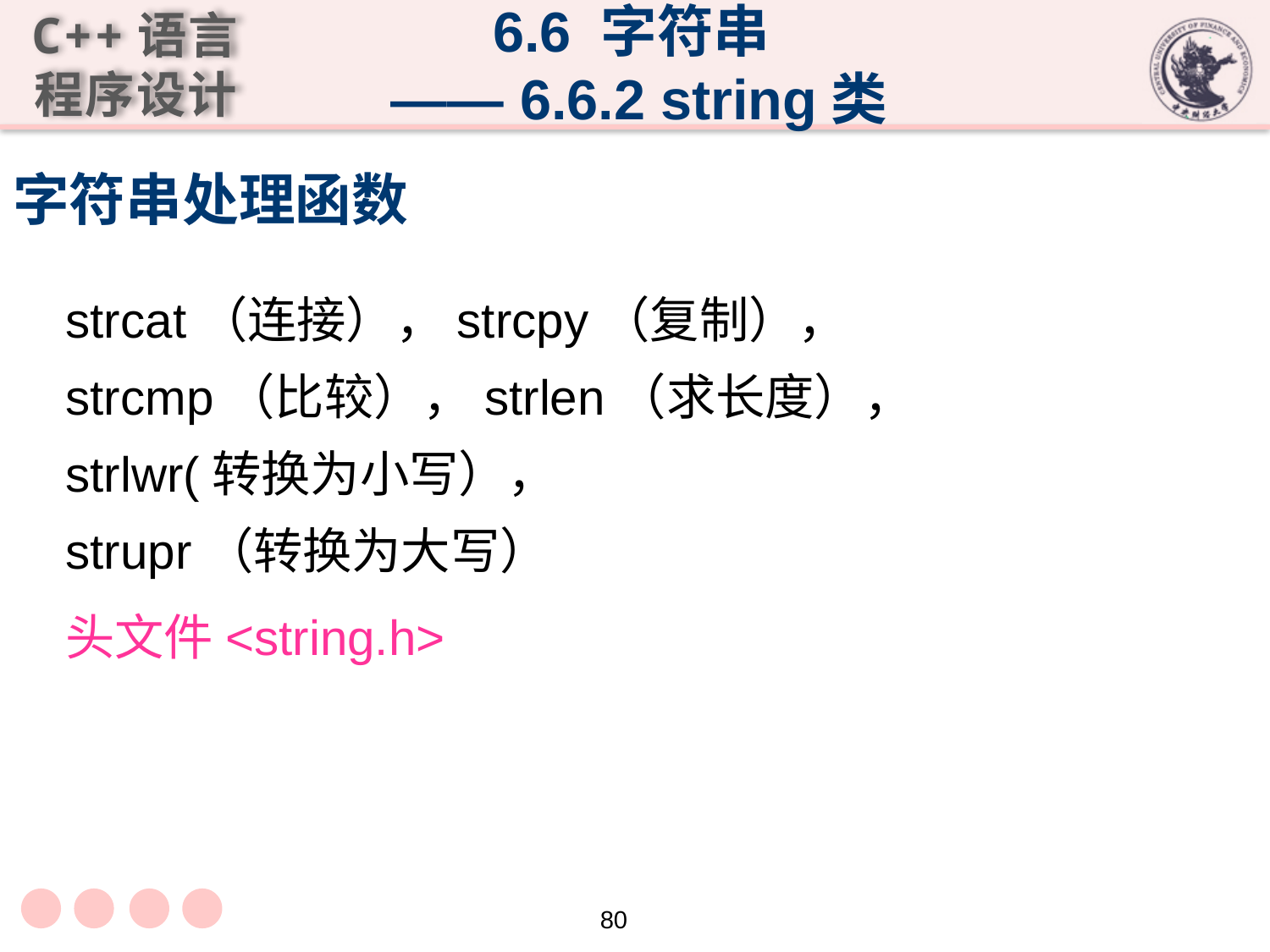

6.6 字符串
 —— 6.6.2 string类
# 字符串处理函数
strcat（连接），strcpy（复制），
strcmp（比较），strlen（求长度），
strlwr(转换为小写），
strupr（转换为大写）
头文件<string.h>

80